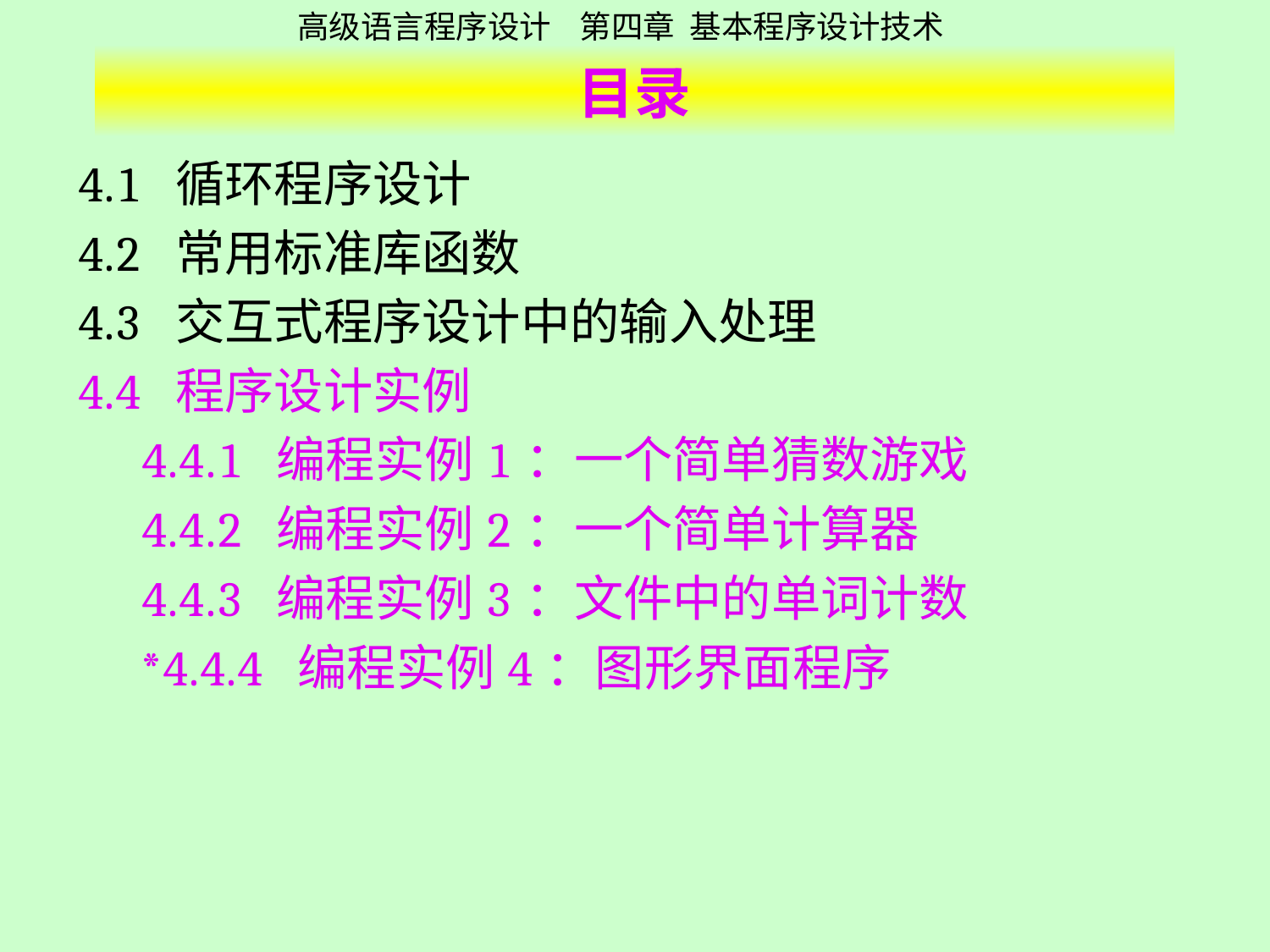

高级语言程序设计    第四章  基本程序设计技术
# 目录
4.1  循环程序设计
4.2  常用标准库函数
4.3  交互式程序设计中的输入处理
4.4  程序设计实例
4.4.1  编程实例1：一个简单猜数游戏
4.4.2  编程实例2：一个简单计算器
4.4.3  编程实例3：文件中的单词计数
*4.4.4  编程实例4：图形界面程序

94